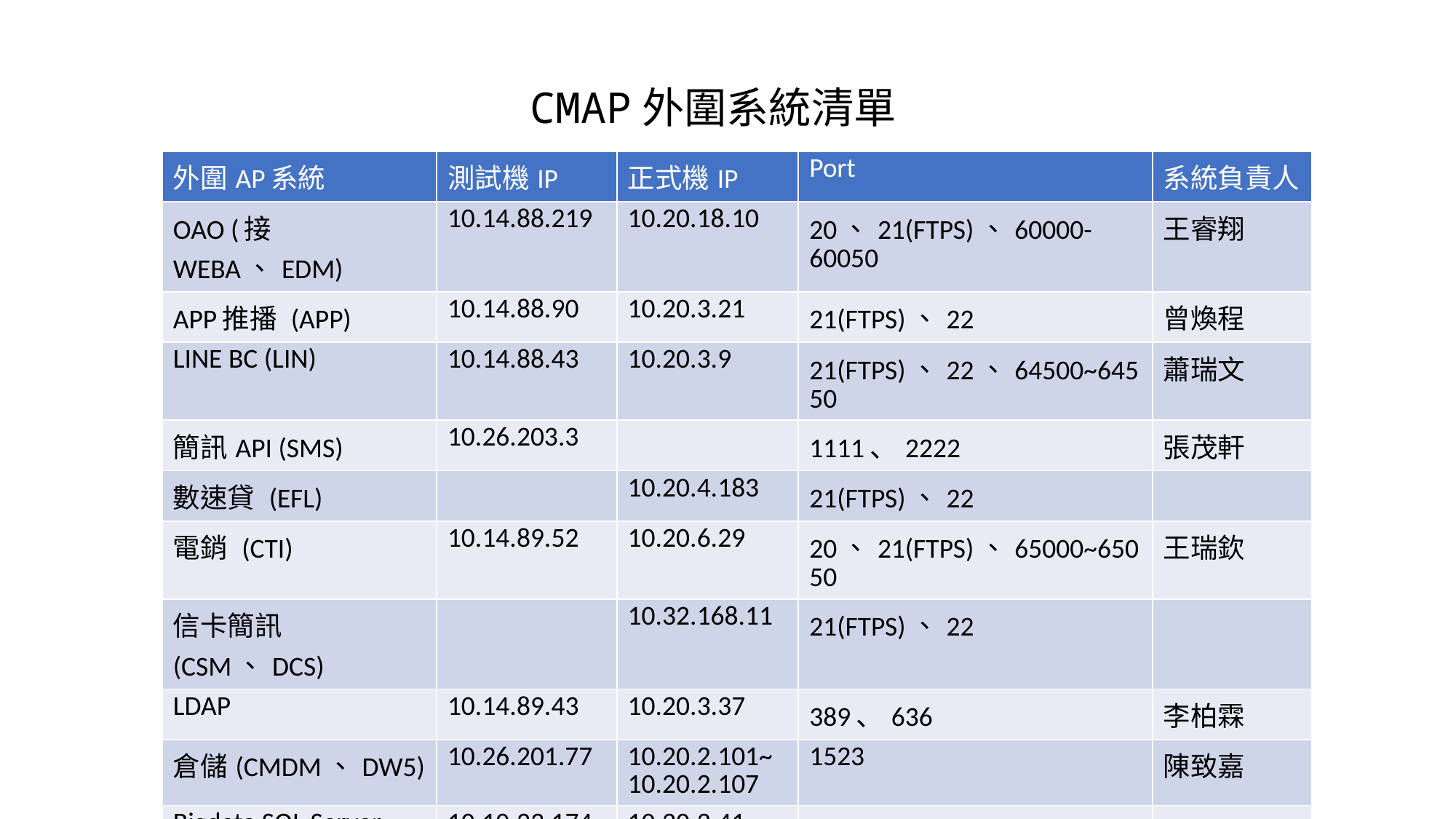

CMAP外圍系統清單

| 外圍AP系統 | 測試機IP | 正式機IP | Port | 系統負責人 |
| --- | --- | --- | --- | --- |
| OAO (接WEBA、EDM) | 10.14.88.219 | 10.20.18.10 | 20、21(FTPS)、60000-60050 | 王睿翔 |
| APP推播 (APP) | 10.14.88.90 | 10.20.3.21 | 21(FTPS)、22 | 曾煥程 |
| LINE BC (LIN) | 10.14.88.43 | 10.20.3.9 | 21(FTPS)、22、64500~64550 | 蕭瑞文 |
| 簡訊API (SMS) | 10.26.203.3 |  | 1111、2222 | 張茂軒 |
| 數速貸 (EFL) |  | 10.20.4.183 | 21(FTPS)、22 |  |
| 電銷 (CTI) | 10.14.89.52 | 10.20.6.29 | 20、21(FTPS)、65000~65050 | 王瑞欽 |
| 信卡簡訊 (CSM、DCS) |  | 10.32.168.11 | 21(FTPS)、22 |  |
| LDAP | 10.14.89.43 | 10.20.3.37 | 389、636 | 李柏霖 |
| 倉儲(CMDM、DW5) | 10.26.201.77 | 10.20.2.101~ 10.20.2.107 | 1523 | 陳致嘉 |
| Bigdata SQL Server | 10.10.23.174 | 10.20.2.41 | 1435、1436 | 曾勝為 |